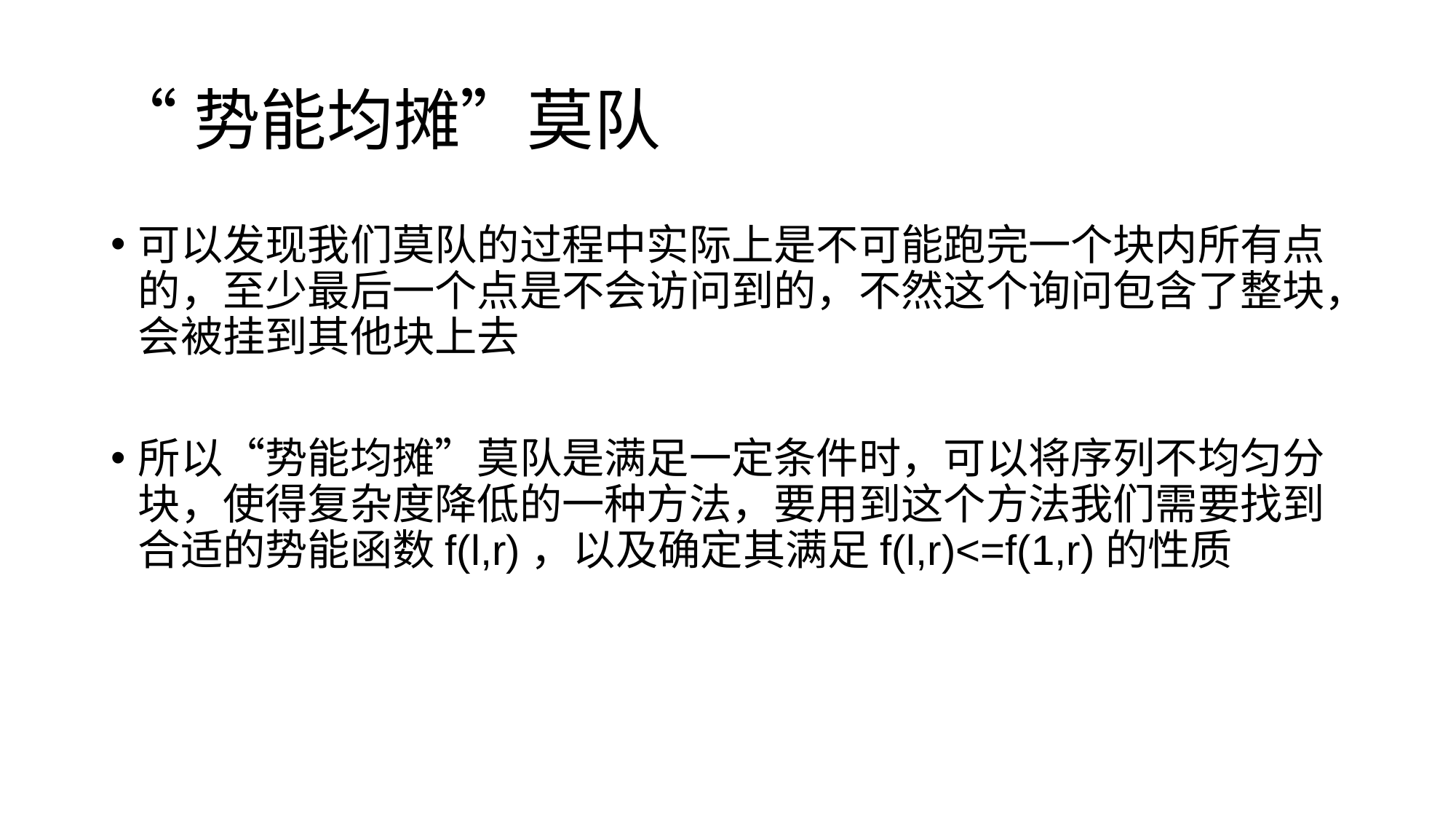

# “势能均摊”莫队
可以发现我们莫队的过程中实际上是不可能跑完一个块内所有点的，至少最后一个点是不会访问到的，不然这个询问包含了整块，会被挂到其他块上去

所以“势能均摊”莫队是满足一定条件时，可以将序列不均匀分块，使得复杂度降低的一种方法，要用到这个方法我们需要找到合适的势能函数f(l,r)，以及确定其满足f(l,r)<=f(1,r)的性质